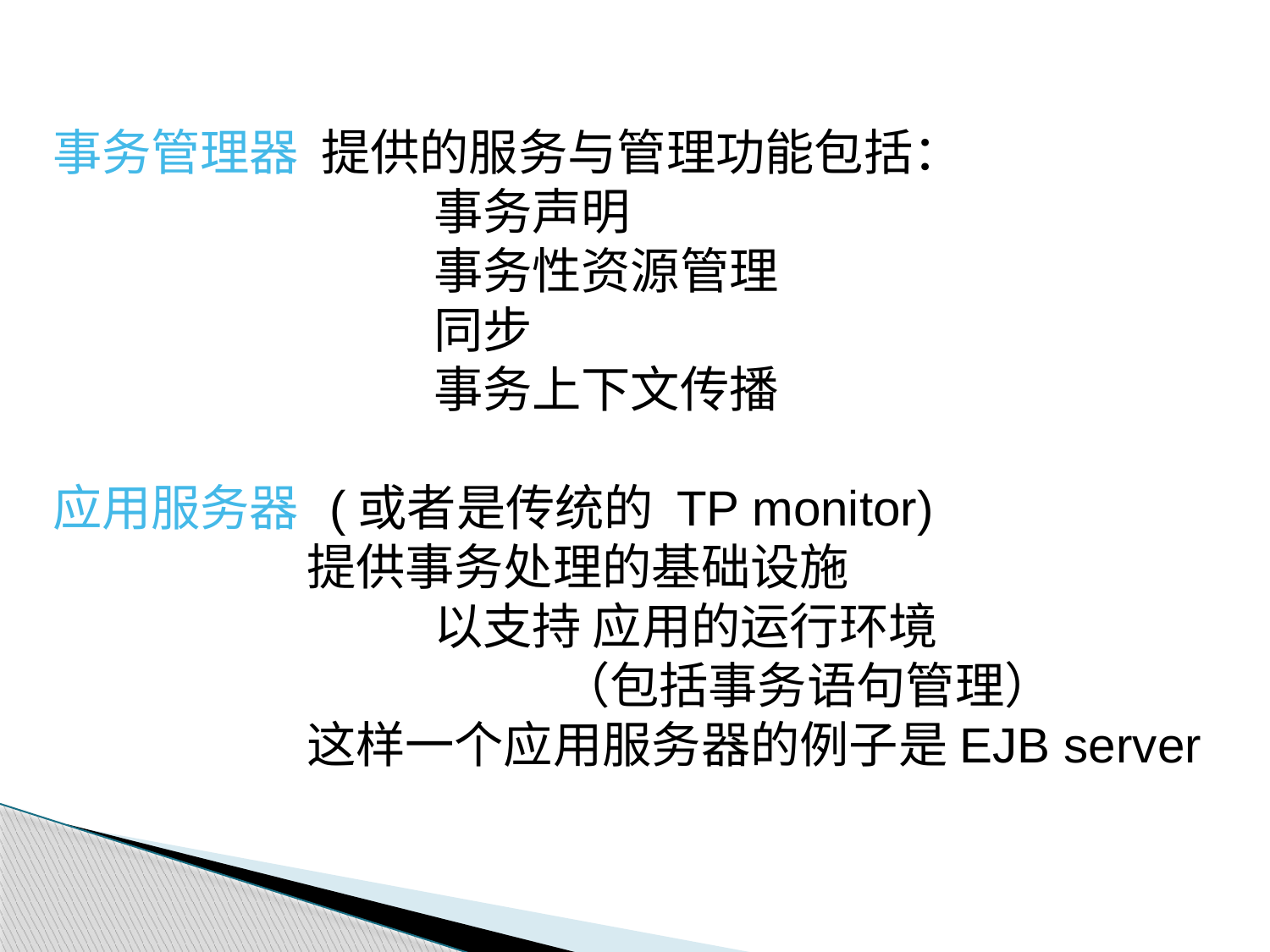

事务管理器  提供的服务与管理功能包括：
			事务声明
			事务性资源管理
			同步
			事务上下文传播

应用服务器	 (或者是传统的 TP monitor)
		提供事务处理的基础设施
			以支持 应用的运行环境
				（包括事务语句管理）
		这样一个应用服务器的例子是EJB server